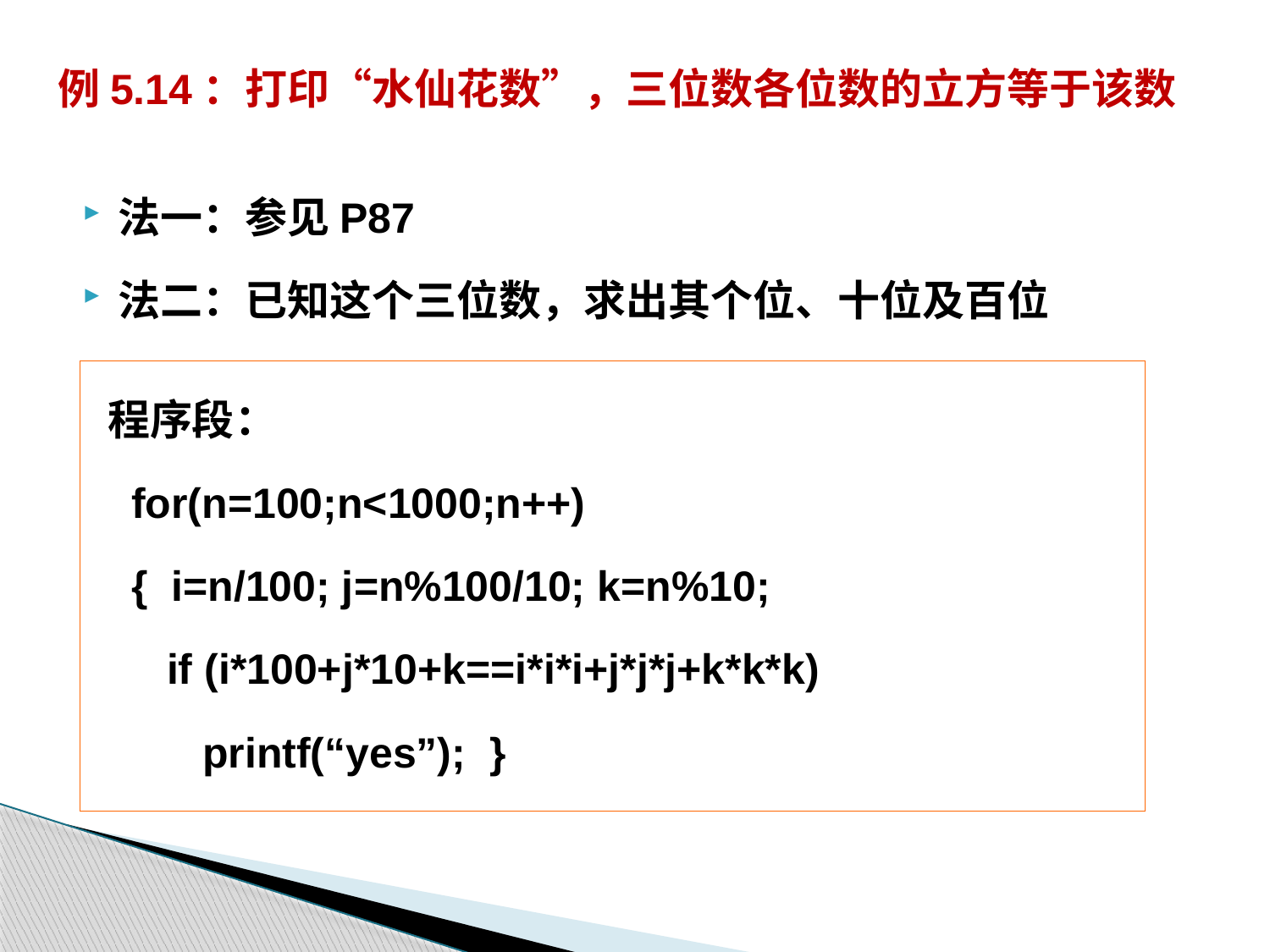

例5.14：打印“水仙花数”，三位数各位数的立方等于该数

法一：参见P87
法二：已知这个三位数，求出其个位、十位及百位

程序段：
  for(n=100;n<1000;n++)
  {  i=n/100; j=n%100/10; k=n%10;
     if (i*100+j*10+k==i*i*i+j*j*j+k*k*k)
        printf(“yes”);  }